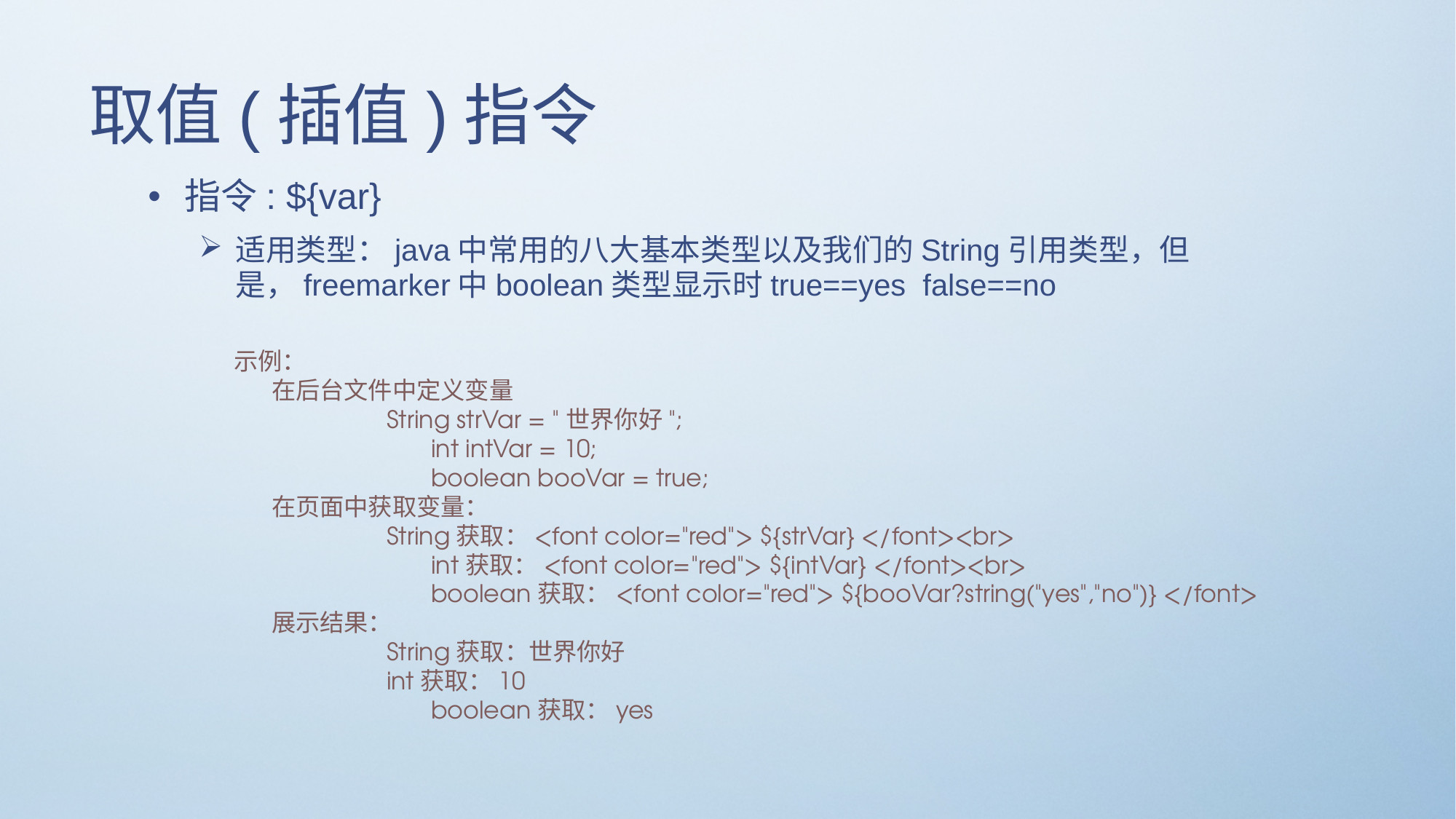

# 取值(插值)指令
指令: ${var}
适用类型：java中常用的八大基本类型以及我们的String引用类型，但是，freemarker中boolean类型显示时true==yes  false==no
            示例：
	在后台文件中定义变量
                                        String strVar = "世界你好";
                                        int intVar = 10;
                                        boolean booVar = true;
	在页面中获取变量：
                                        String获取：<font color="red"> ${strVar} </font><br>
                                        int获取：<font color="red"> ${intVar} </font><br>
                                        boolean获取：<font color="red"> ${booVar?string("yes","no")} </font>
	展示结果：
                                        String获取：世界你好
                                        int获取：10
                                        boolean获取：yes